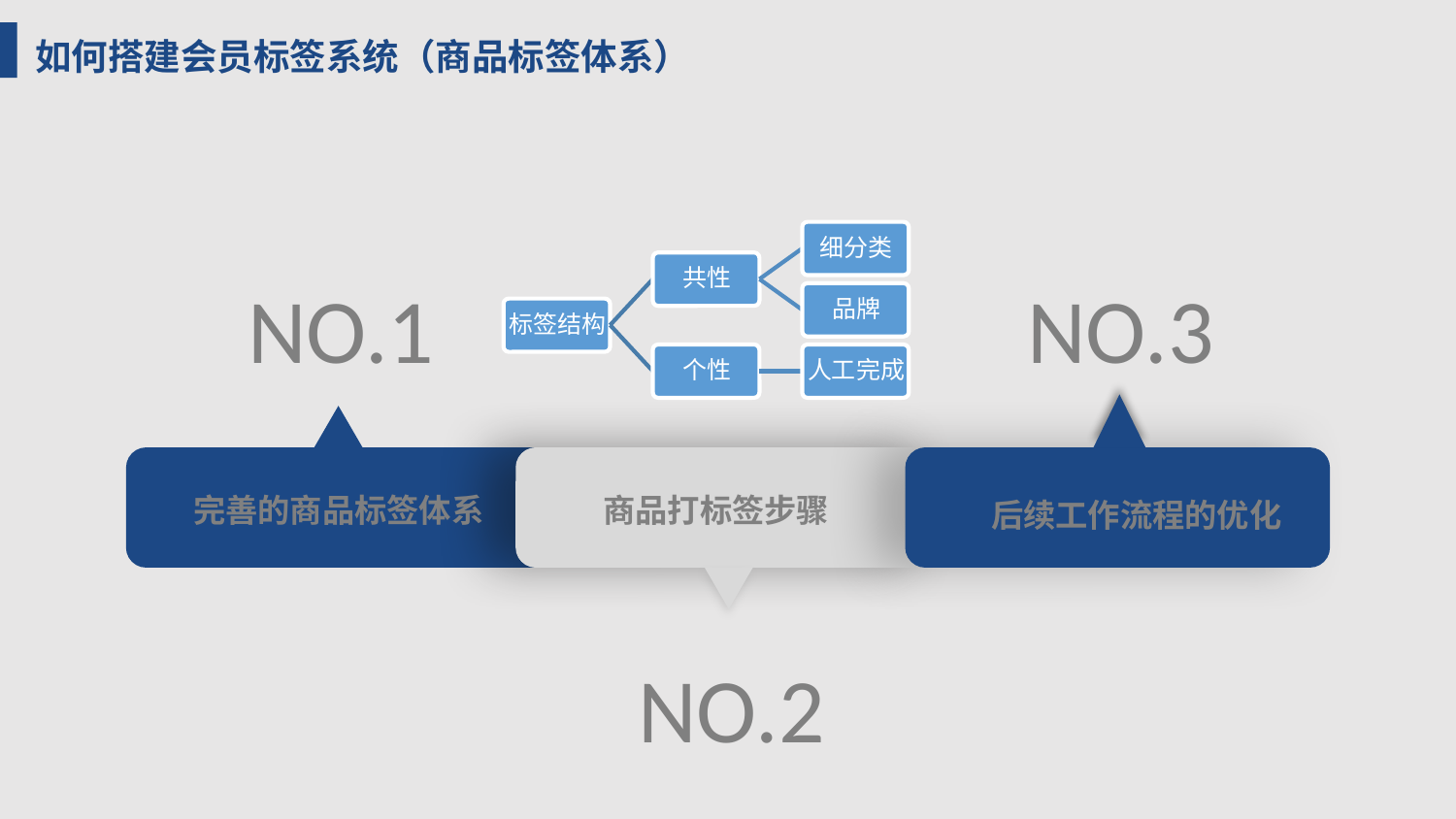

如何搭建会员标签系统（商品标签体系）
标签结构

共性

细分类

品牌

个性

人工完成
NO.3
NO.1

完善的商品标签体系
商品打标签步骤
后续工作流程的优化

NO.2